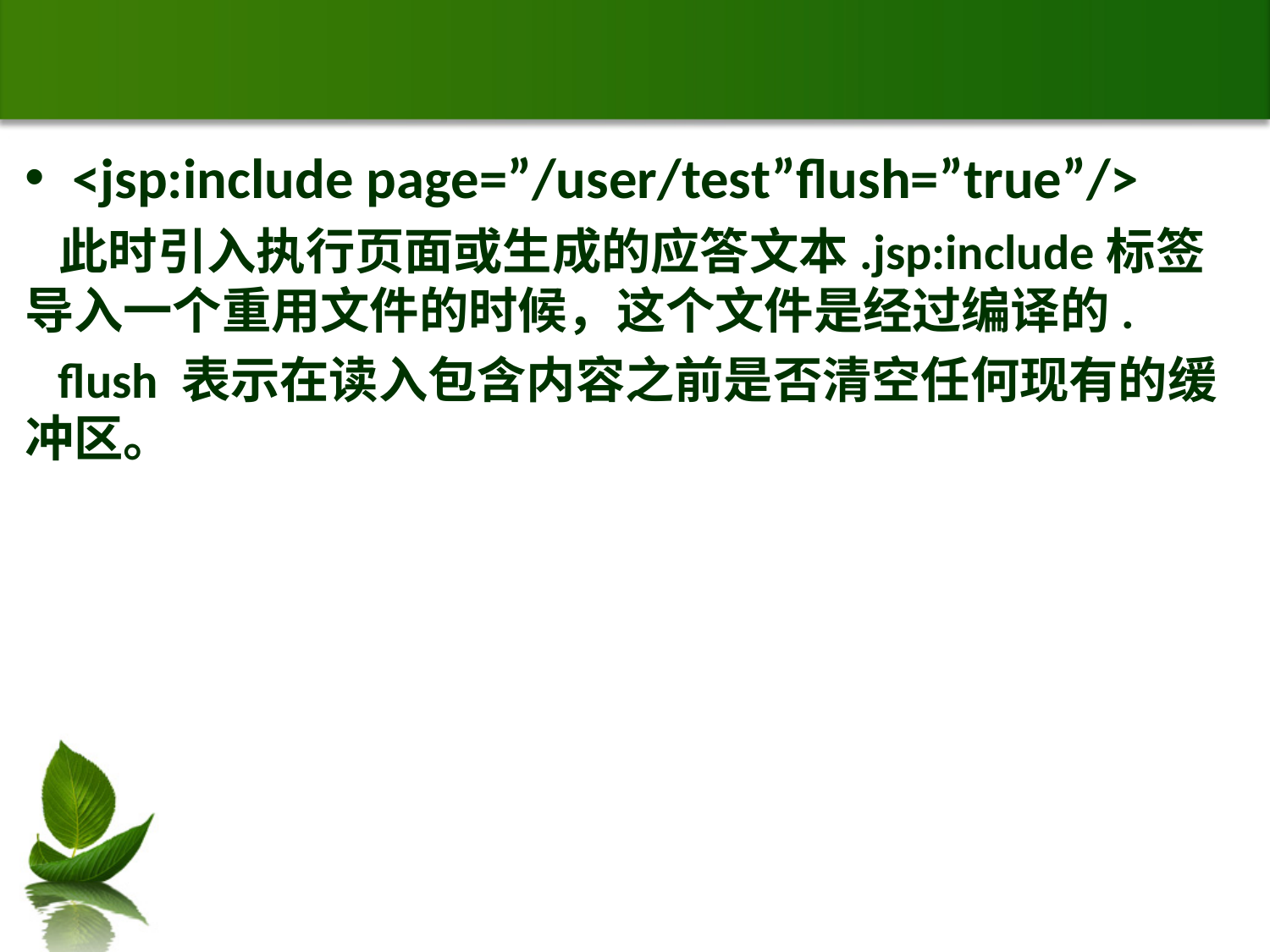

#
<jsp:include page=”/user/test”flush=”true”/>
  此时引入执行页面或生成的应答文本.jsp:include标签导入一个重用文件的时候，这个文件是经过编译的.
   flush 表示在读入包含内容之前是否清空任何现有的缓冲区。